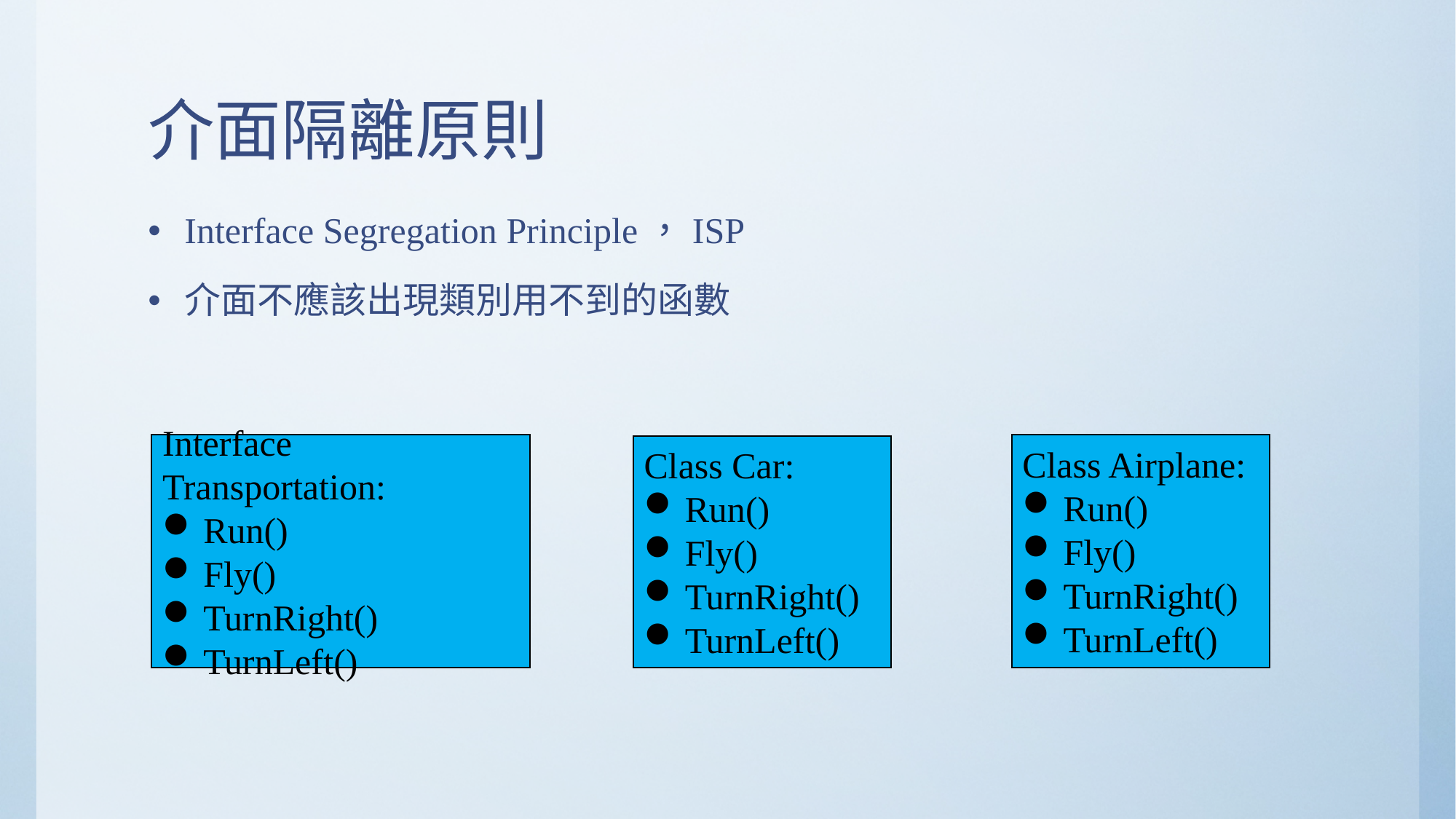

# 介面隔離原則
Interface Segregation Principle，ISP
介面不應該出現類別用不到的函數
Interface Transportation:
Run()
Fly()
TurnRight()
TurnLeft()
Class Airplane:
Run()
Fly()
TurnRight()
TurnLeft()
Class Car:
Run()
Fly()
TurnRight()
TurnLeft()